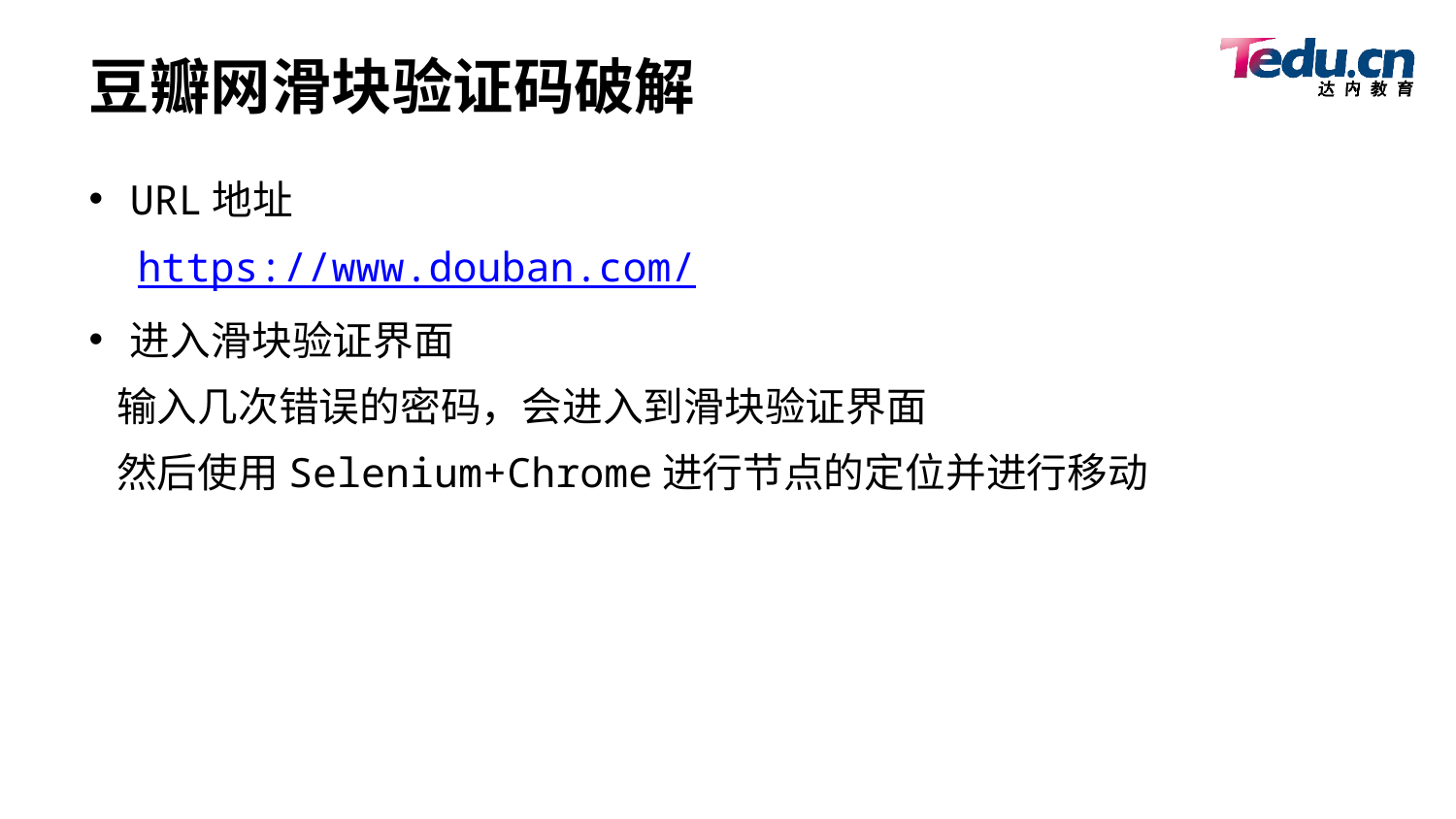

# 豆瓣网滑块验证码破解
URL地址
  https://www.douban.com/
进入滑块验证界面
  输入几次错误的密码，会进入到滑块验证界面
  然后使用Selenium+Chrome进行节点的定位并进行移动